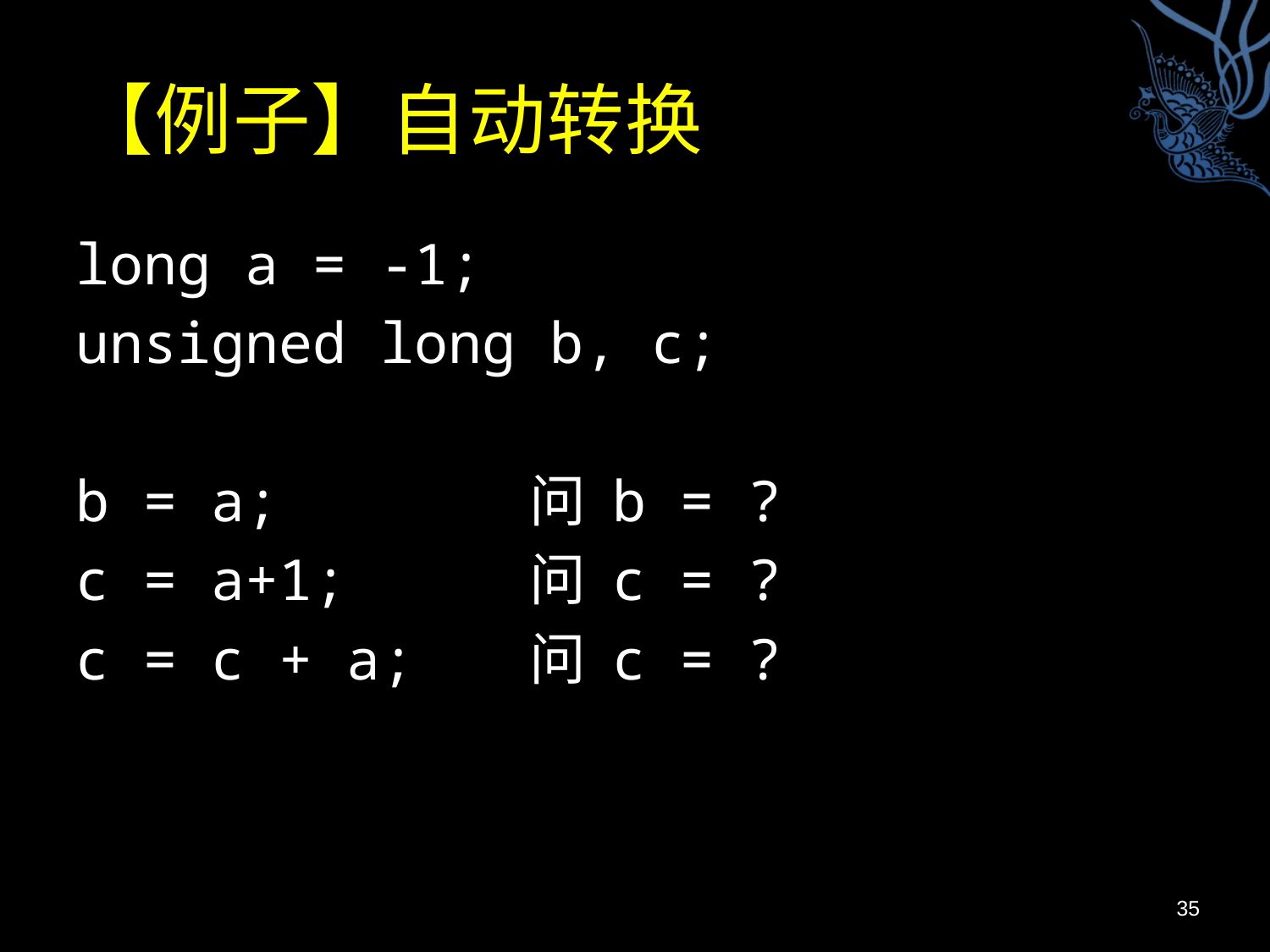

# 【例子】自动转换
long a = -1;
unsigned long b, c;

b = a;       问 b = ?
c = a+1;     问 c = ?
c = c + a;   问 c = ?

35